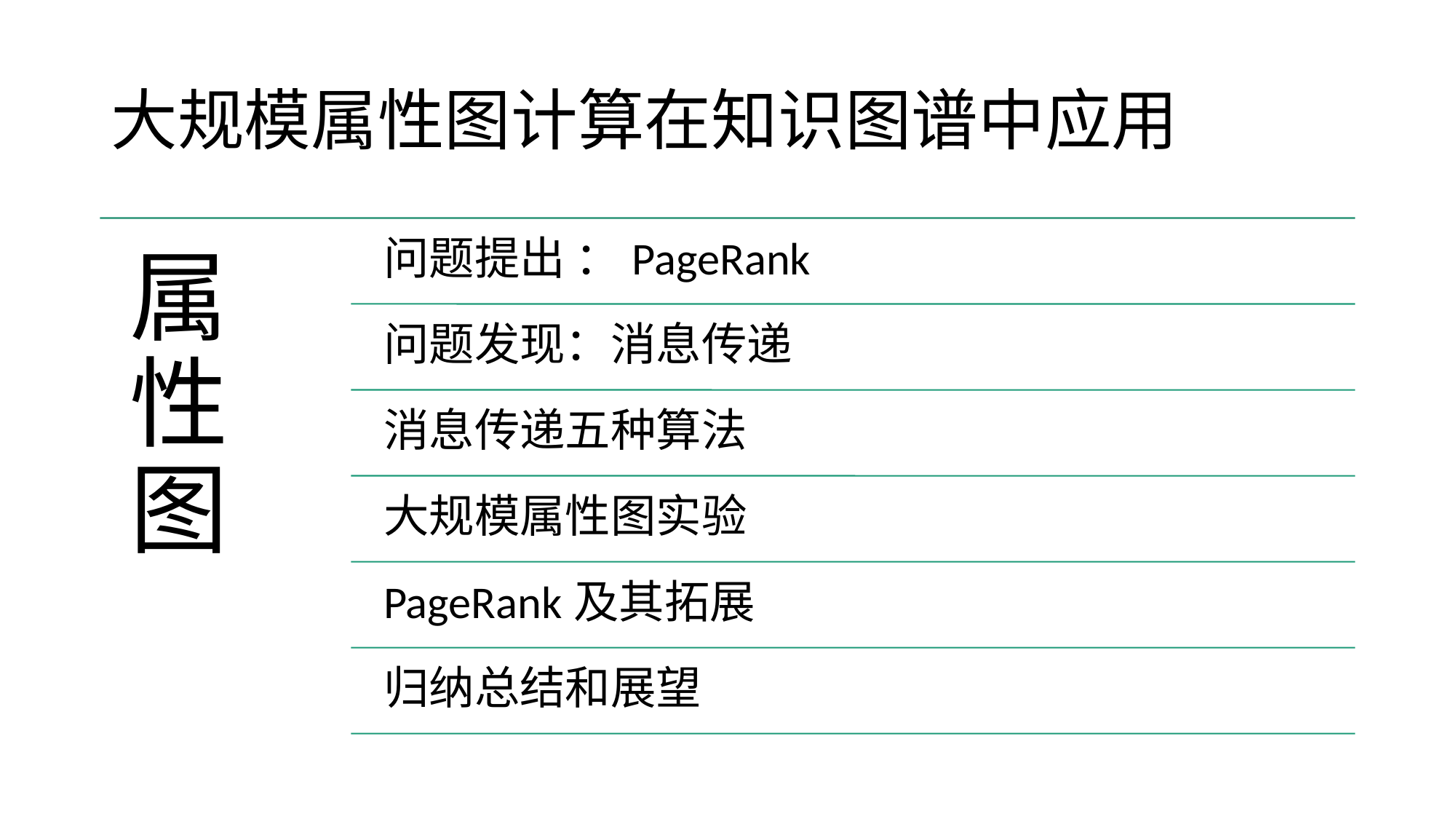

# 大规模属性图计算在知识图谱中应用
属性图
问题提出 ：PageRank
问题发现：消息传递
消息传递五种算法
大规模属性图实验
PageRank及其拓展
归纳总结和展望